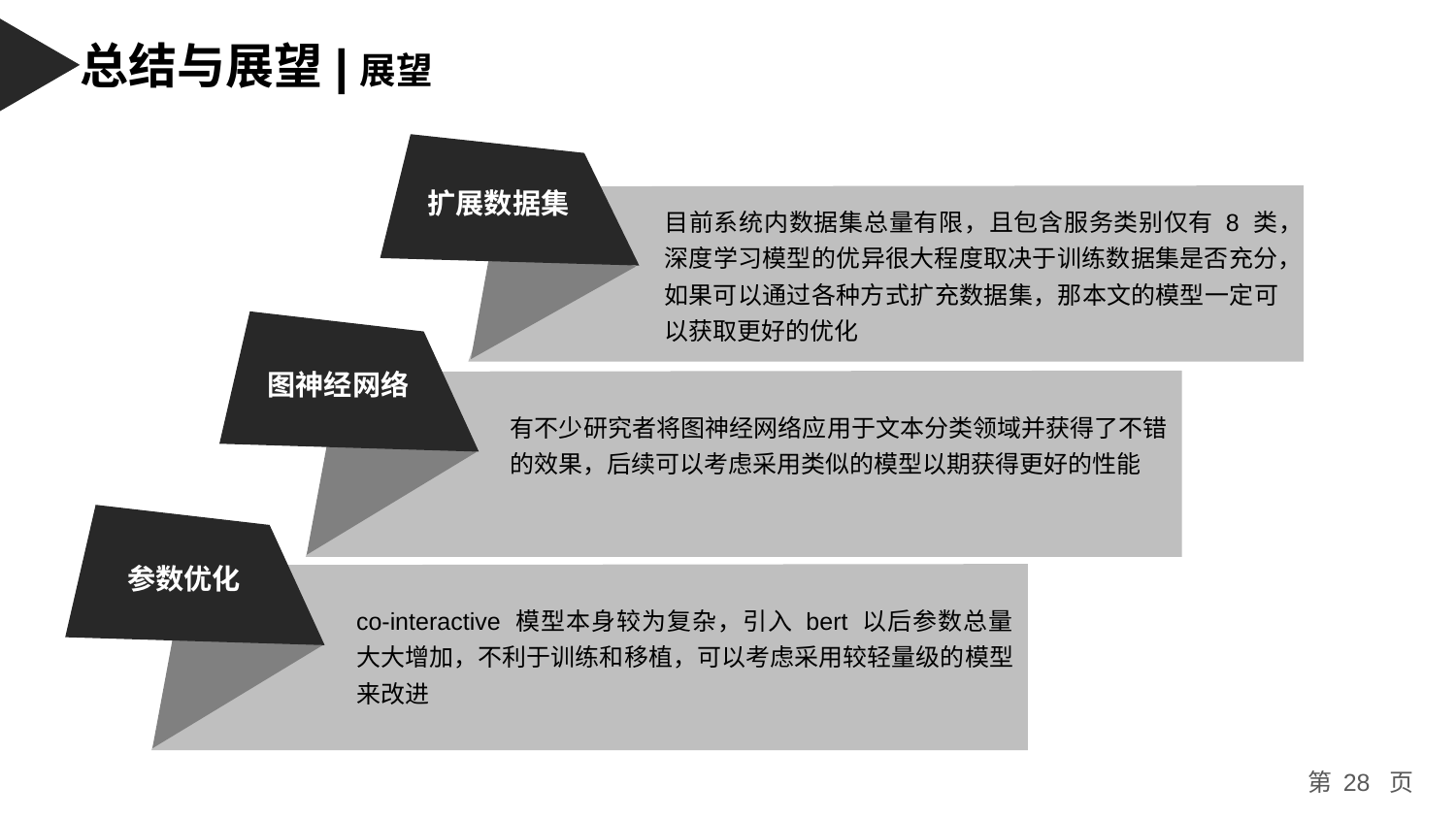

总结与展望|展望

扩展数据集

目前系统内数据集总量有限，且包含服务类别仅有 8 类，深度学习模型的优异很大程度取决于训练数据集是否充分，如果可以通过各种方式扩充数据集，那本文的模型一定可以获取更好的优化

图神经网络

有不少研究者将图神经网络应用于文本分类领域并获得了不错的效果，后续可以考虑采用类似的模型以期获得更好的性能

参数优化

co-interactive 模型本身较为复杂，引入 bert 以后参数总量大大增加，不利于训练和移植，可以考虑采用较轻量级的模型来改进